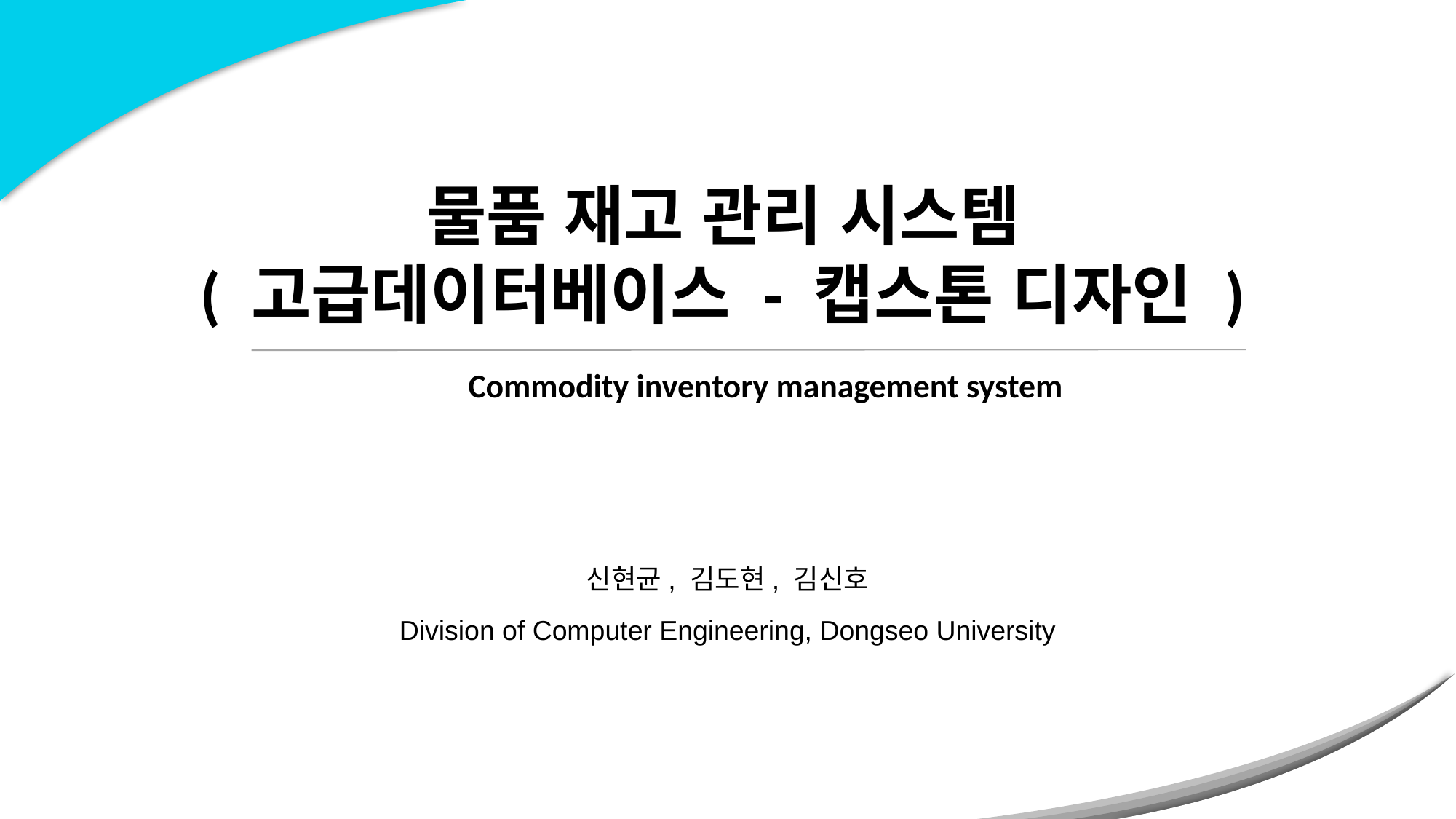

물품 재고 관리 시스템
( 고급데이터베이스 - 캡스톤 디자인 )
Commodity inventory management system
신현균, 김도현, 김신호
Division of Computer Engineering, Dongseo University